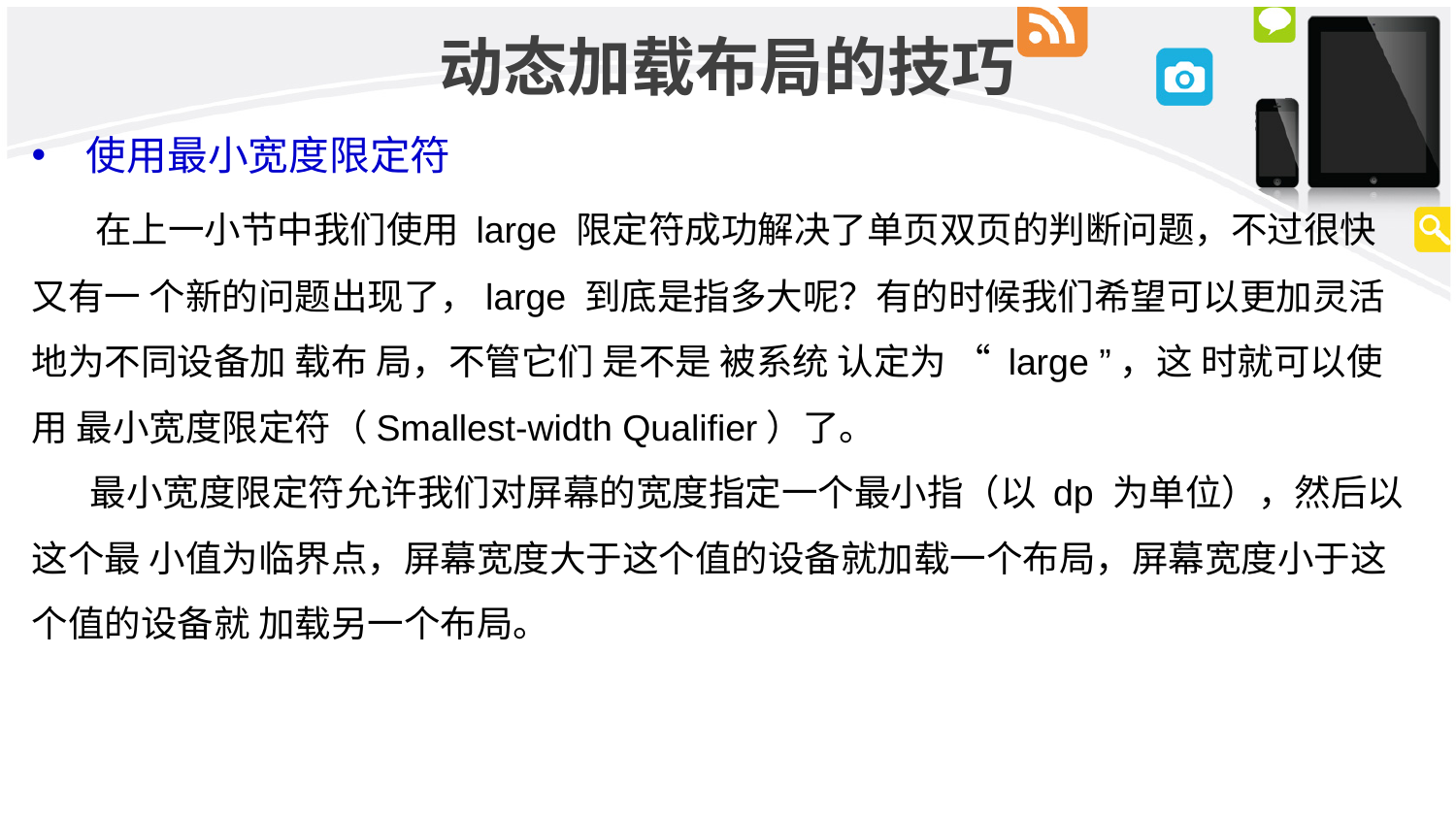

# 动态加载布局的技巧
使用最小宽度限定符
      在上一小节中我们使用 large 限定符成功解决了单页双页的判断问题，不过很快又有一 个新的问题出现了，large 到底是指多大呢？有的时候我们希望可以更加灵活地为不同设备加 载布 局，不管它们 是不是 被系统 认定为 “ large ”，这 时就可以使用 最小宽度限定符（Smallest-width Qualifier）了。
      最小宽度限定符允许我们对屏幕的宽度指定一个最小指（以 dp 为单位），然后以这个最 小值为临界点，屏幕宽度大于这个值的设备就加载一个布局，屏幕宽度小于这个值的设备就 加载另一个布局。